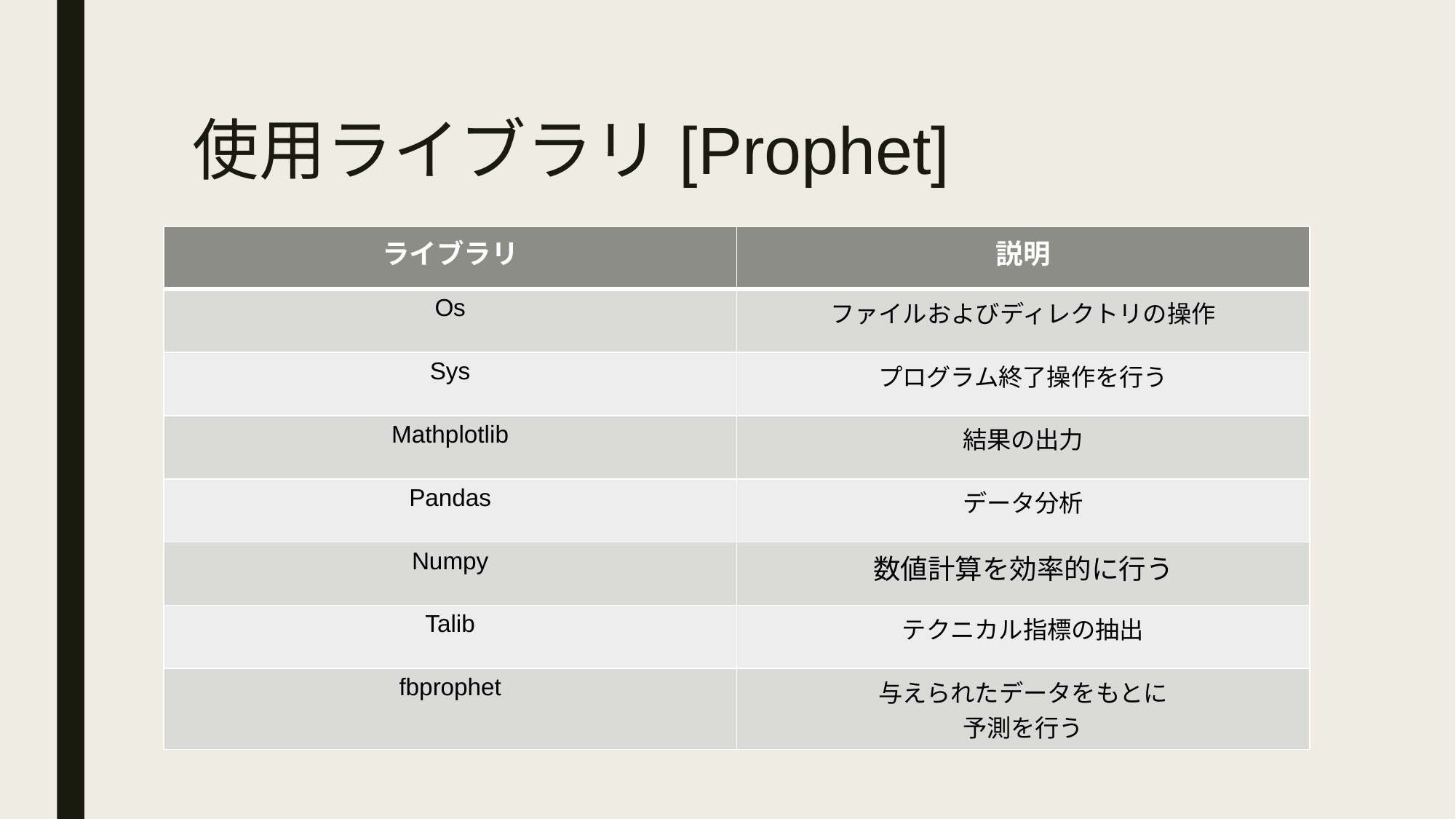

使用ライブラリ[Prophet]
| ライブラリ | 説明 |
| --- | --- |
| Os | ファイルおよびディレクトリの操作 |
| Sys | プログラム終了操作を行う |
| Mathplotlib | 結果の出力 |
| Pandas | データ分析 |
| Numpy | 数値計算を効率的に行う |
| Talib | テクニカル指標の抽出 |
| fbprophet | 与えられたデータをもとに 予測を行う |